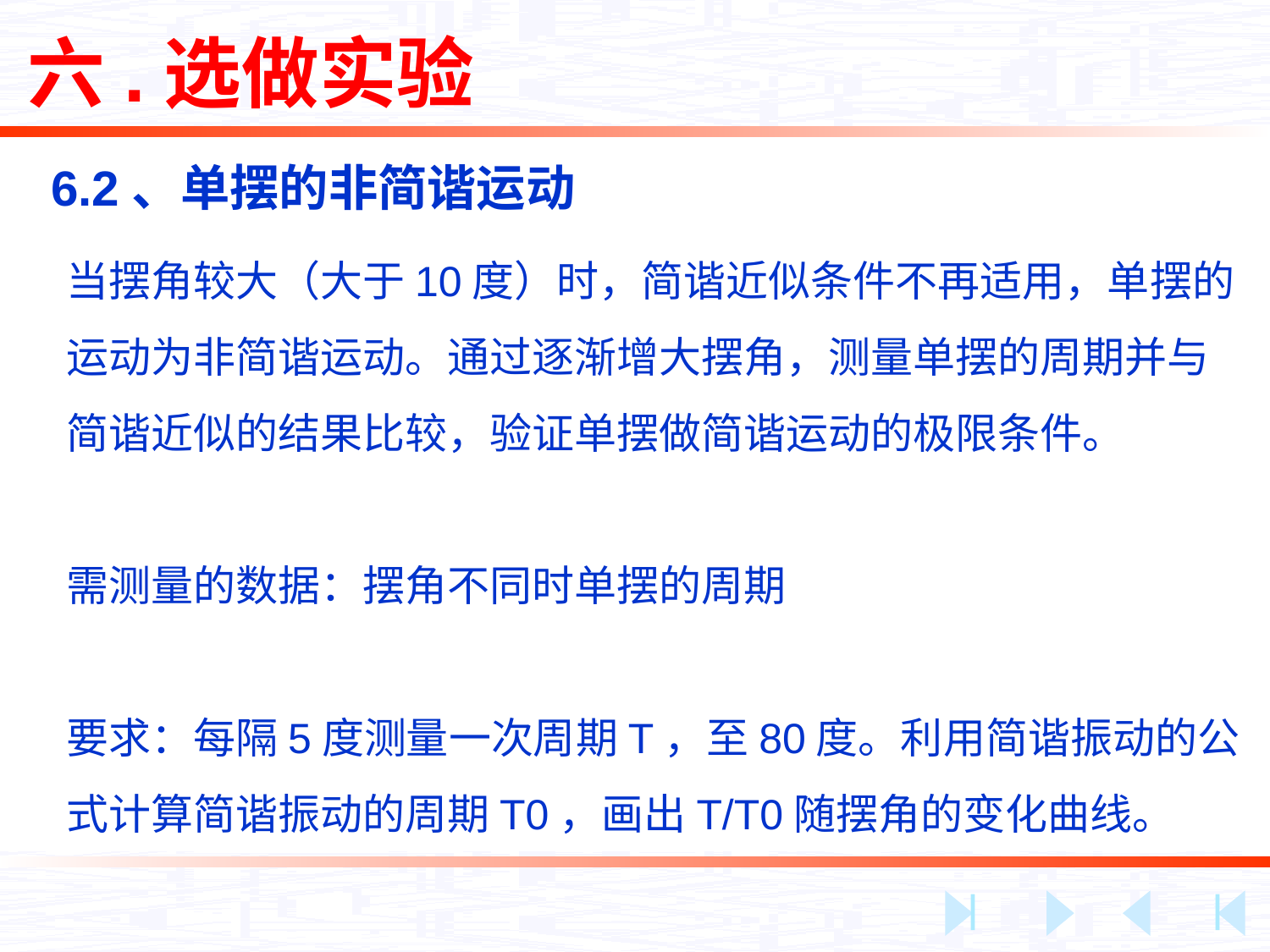

六.选做实验
6.2、单摆的非简谐运动
当摆角较大（大于10度）时，简谐近似条件不再适用，单摆的运动为非简谐运动。通过逐渐增大摆角，测量单摆的周期并与简谐近似的结果比较，验证单摆做简谐运动的极限条件。

需测量的数据：摆角不同时单摆的周期

要求：每隔5度测量一次周期T，至80度。利用简谐振动的公式计算简谐振动的周期T0，画出T/T0随摆角的变化曲线。